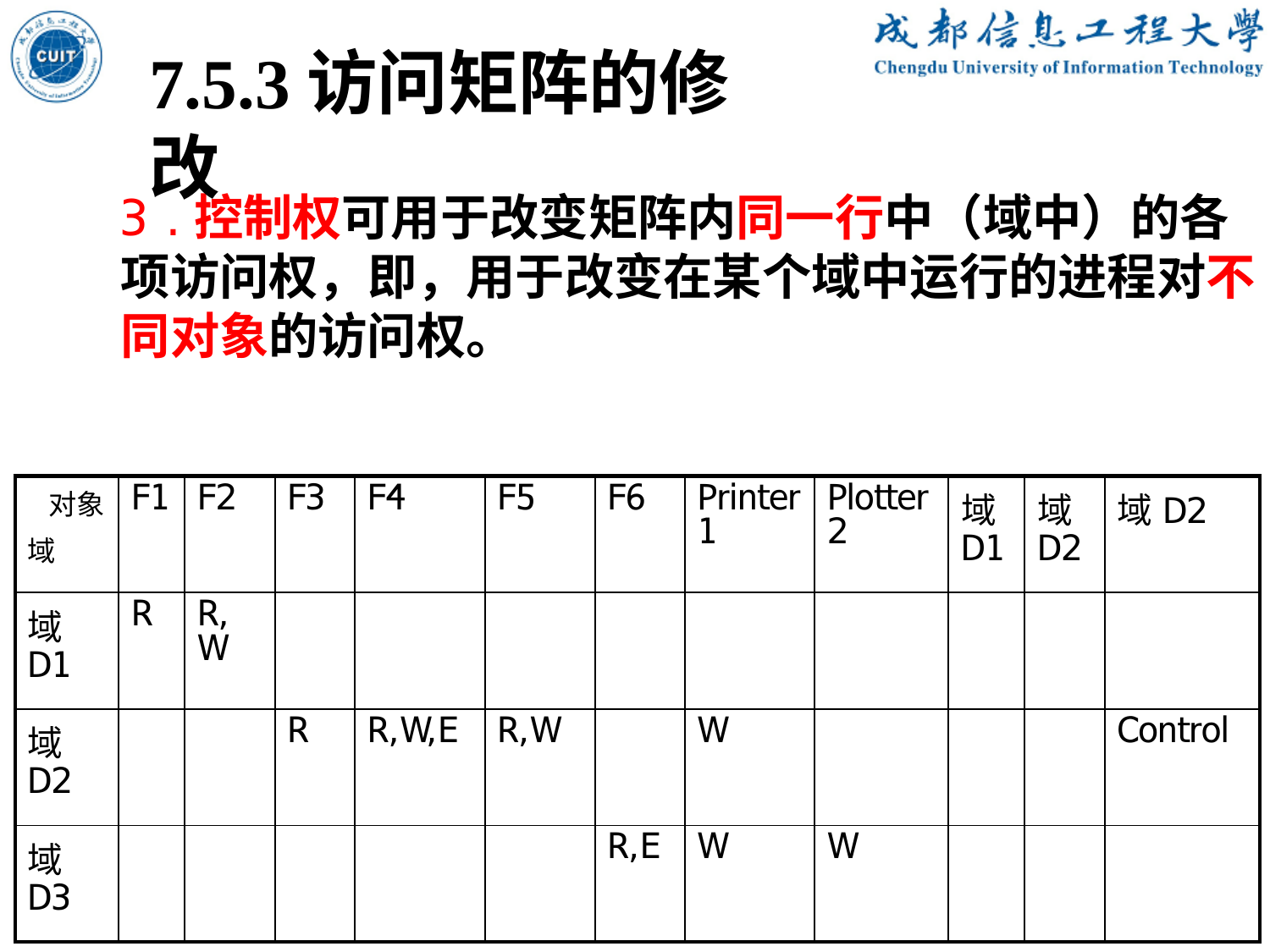

7.5.3访问矩阵的修改
3 .控制权可用于改变矩阵内同一行中（域中）的各项访问权，即，用于改变在某个域中运行的进程对不同对象的访问权。
| 对象 域 | F1 | F2 | F3 | F4 | F5 | F6 | Printer 1 | Plotter 2 | 域D1 | 域D2 | 域D2 |
| --- | --- | --- | --- | --- | --- | --- | --- | --- | --- | --- | --- |
| 域D1 | R | R,W |  |  |  |  |  |  |  |  |  |
| 域D2 |  |  | R | R,W,E | R,W |  | W |  |  |  | Control |
| 域D3 |  |  |  |  |  | R,E | W | W |  |  |  |